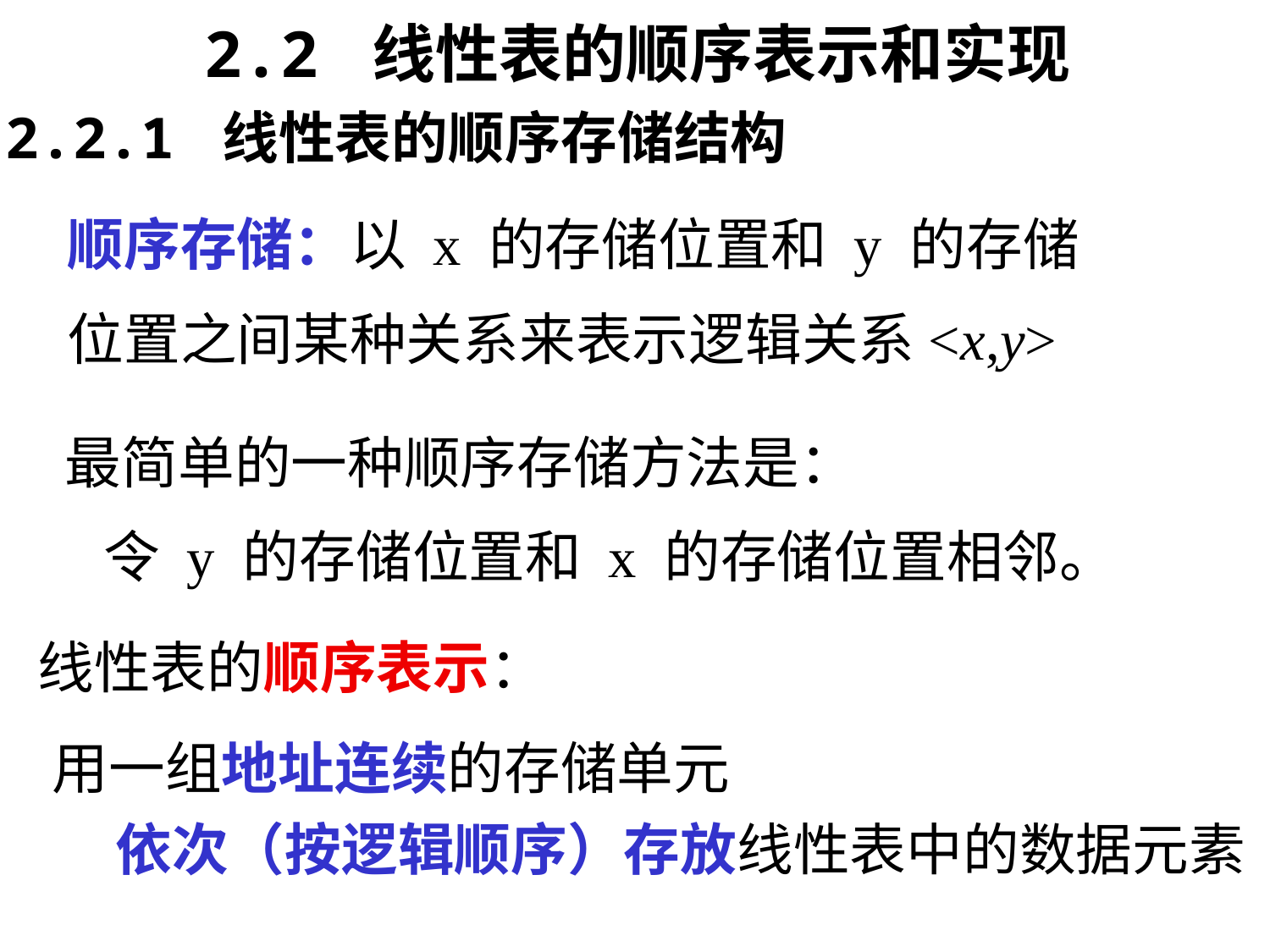

2.2 线性表的顺序表示和实现
2.2.1 线性表的顺序存储结构
顺序存储：以 x 的存储位置和 y 的存储位置之间某种关系来表示逻辑关系<x,y>
最简单的一种顺序存储方法是：
  令 y 的存储位置和 x 的存储位置相邻。
线性表的顺序表示：
 用一组地址连续的存储单元
      依次（按逻辑顺序）存放线性表中的数据元素